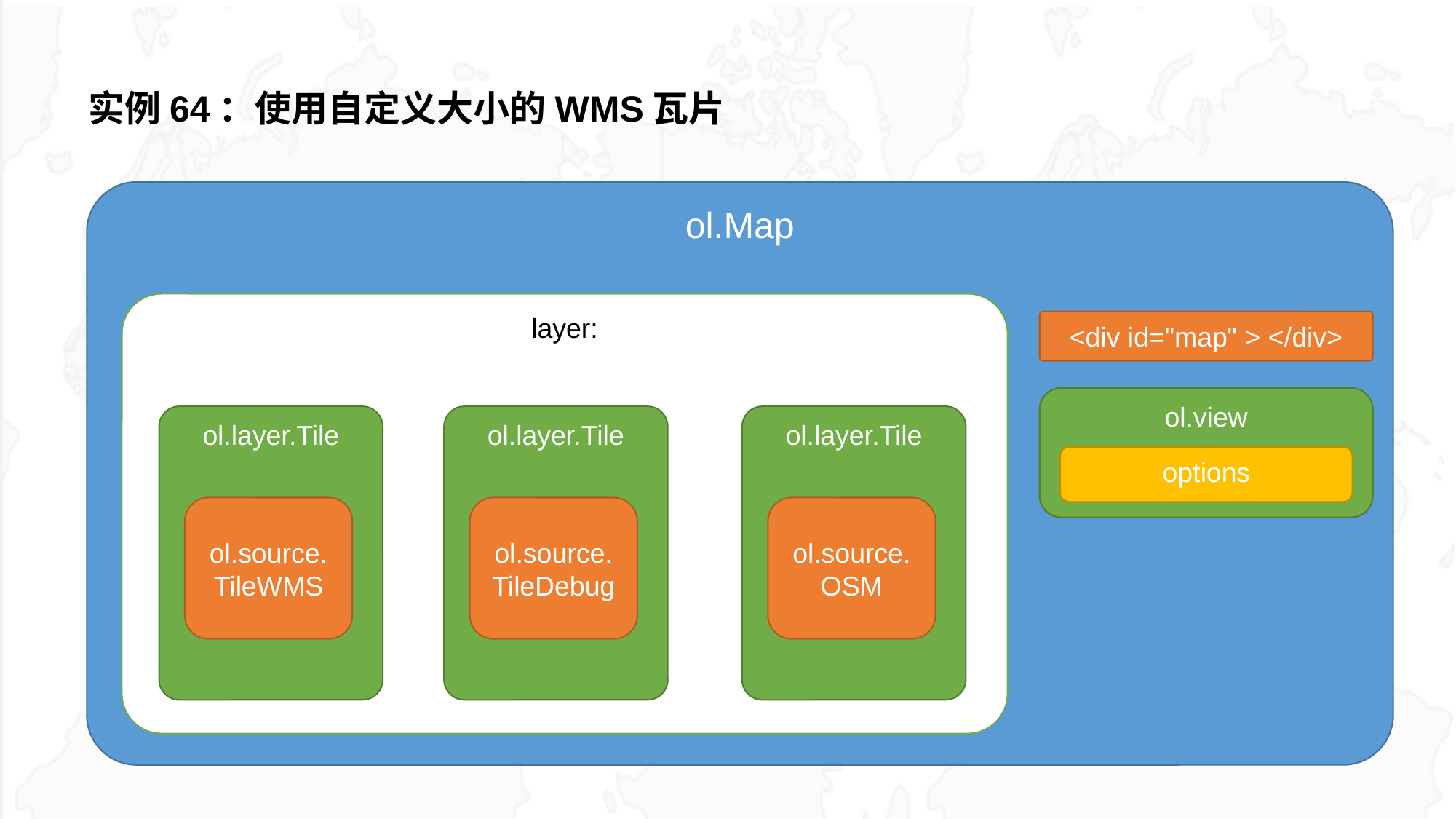

# 实例64：使用自定义大小的WMS瓦片
ol.Map
layer:
<div id="map" > </div>
view:ol.view
ol.view
options
options
ol.layer.Tile
ol.layer.Tile
ol.layer.Tile
ol.source.TileWMS
ol.source.TileDebug
ol.source.OSM